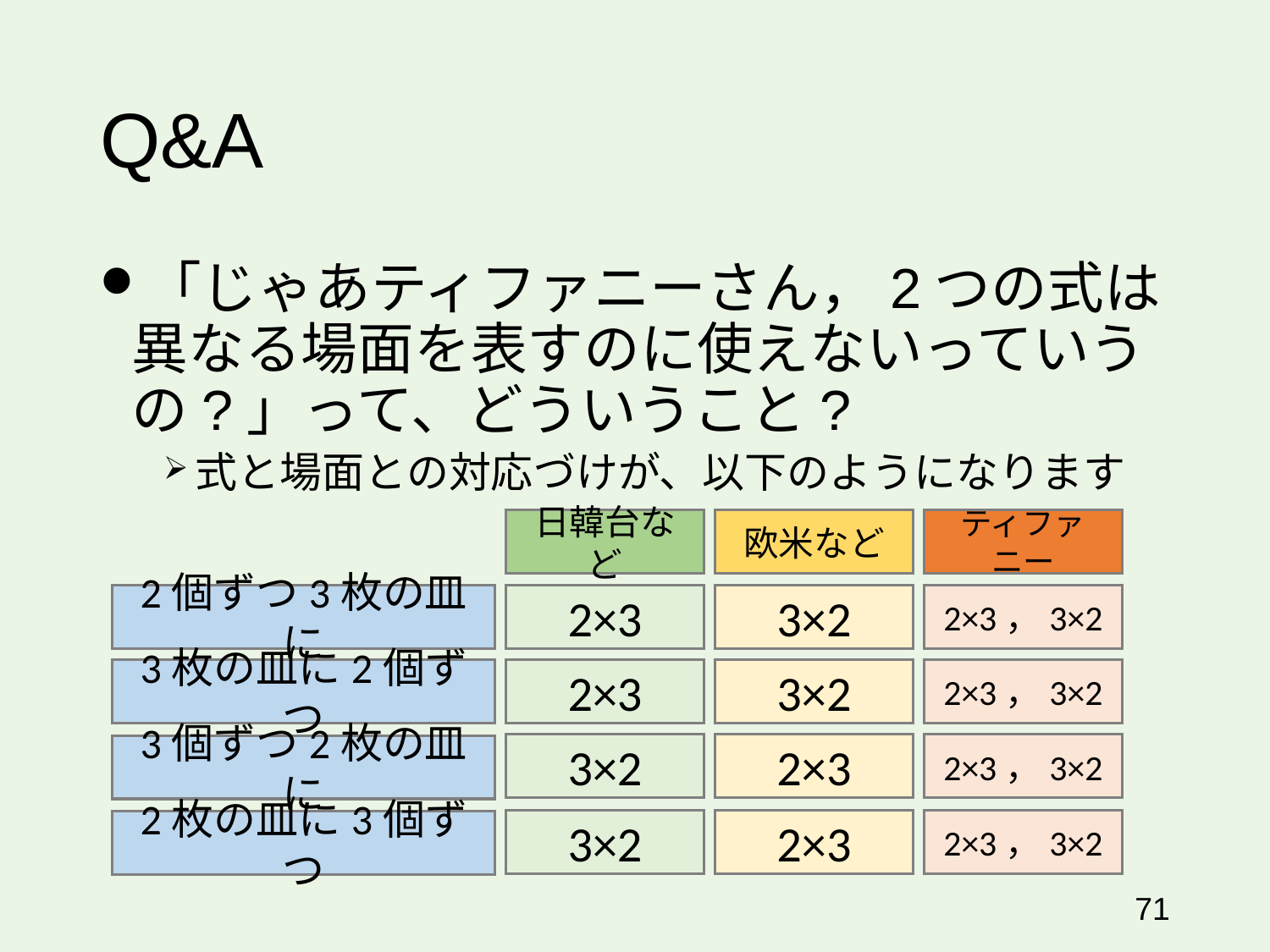

# Q&A
「じゃあティファニーさん，2つの式は
異なる場面を表すのに使えないっていうの?」って、どういうこと?
式と場面との対応づけが、以下のようになります
日韓台など
2×3
2×3
3×2
3×2
欧米など
3×2
3×2
2×3
2×3
ティファニー
2×3，3×2
2×3，3×2
2×3，3×2
2×3，3×2
2個ずつ3枚の皿に
3枚の皿に2個ずつ
3個ずつ2枚の皿に
2枚の皿に3個ずつ
71